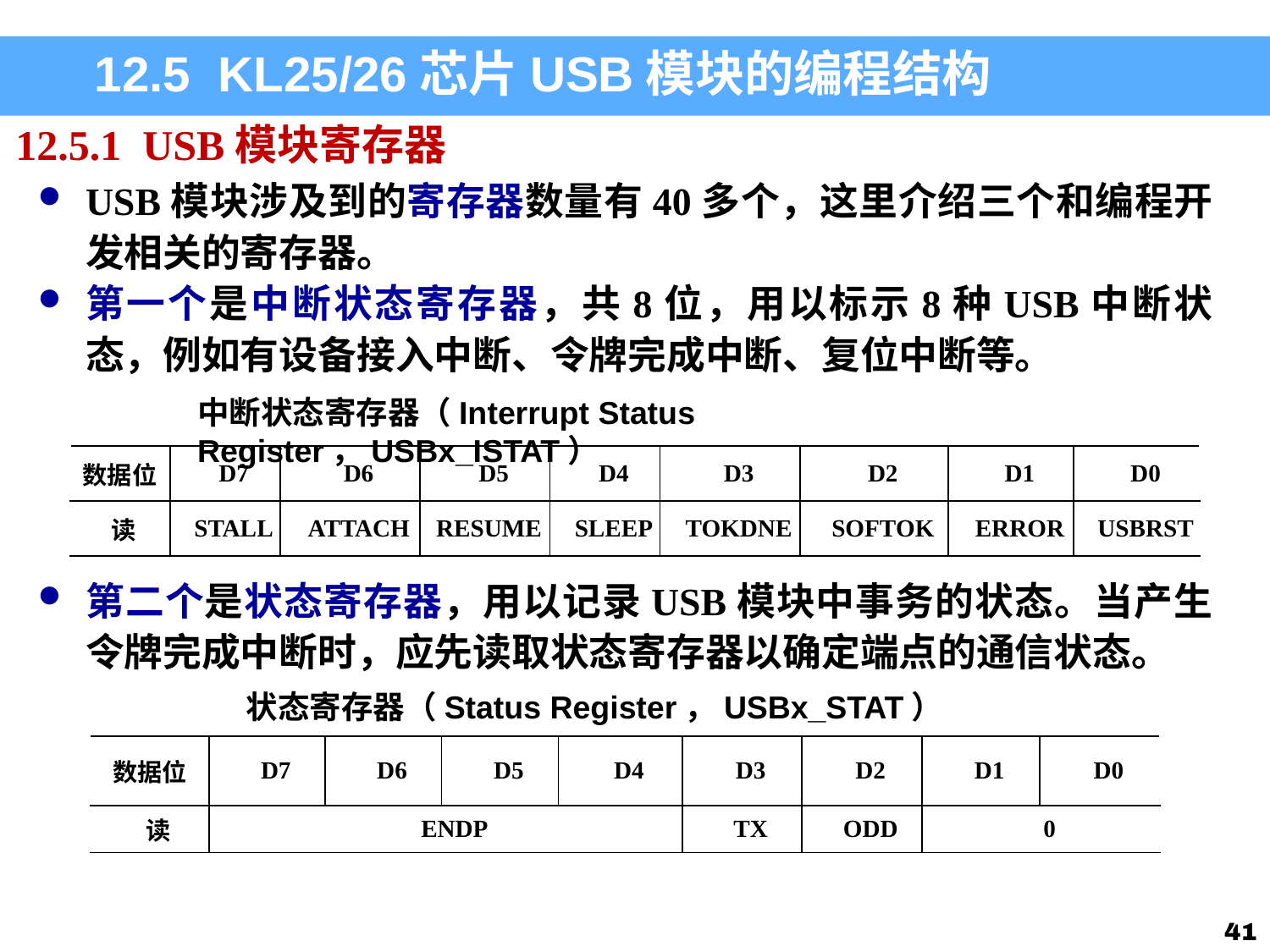

12.5  KL25/26芯片USB模块的编程结构
12.5.1  USB模块寄存器
USB模块涉及到的寄存器数量有40多个，这里介绍三个和编程开发相关的寄存器。
第一个是中断状态寄存器，共8位，用以标示8种USB中断状态，例如有设备接入中断、令牌完成中断、复位中断等。
中断状态寄存器（Interrupt Status Register，USBx_ISTAT）
| 数据位 | D7 | D6 | D5 | D4 | D3 | D2 | D1 | D0 |
| --- | --- | --- | --- | --- | --- | --- | --- | --- |
| 读 | STALL | ATTACH | RESUME | SLEEP | TOKDNE | SOFTOK | ERROR | USBRST |

第二个是状态寄存器，用以记录USB模块中事务的状态。当产生令牌完成中断时，应先读取状态寄存器以确定端点的通信状态。
状态寄存器（Status Register，USBx_STAT）
| 数据位 | D7 | D6 | D5 | D4 | D3 | D2 | D1 | D0 |
| --- | --- | --- | --- | --- | --- | --- | --- | --- |
| 读 | ENDP |  |  |  | TX | ODD | 0 |  |
41